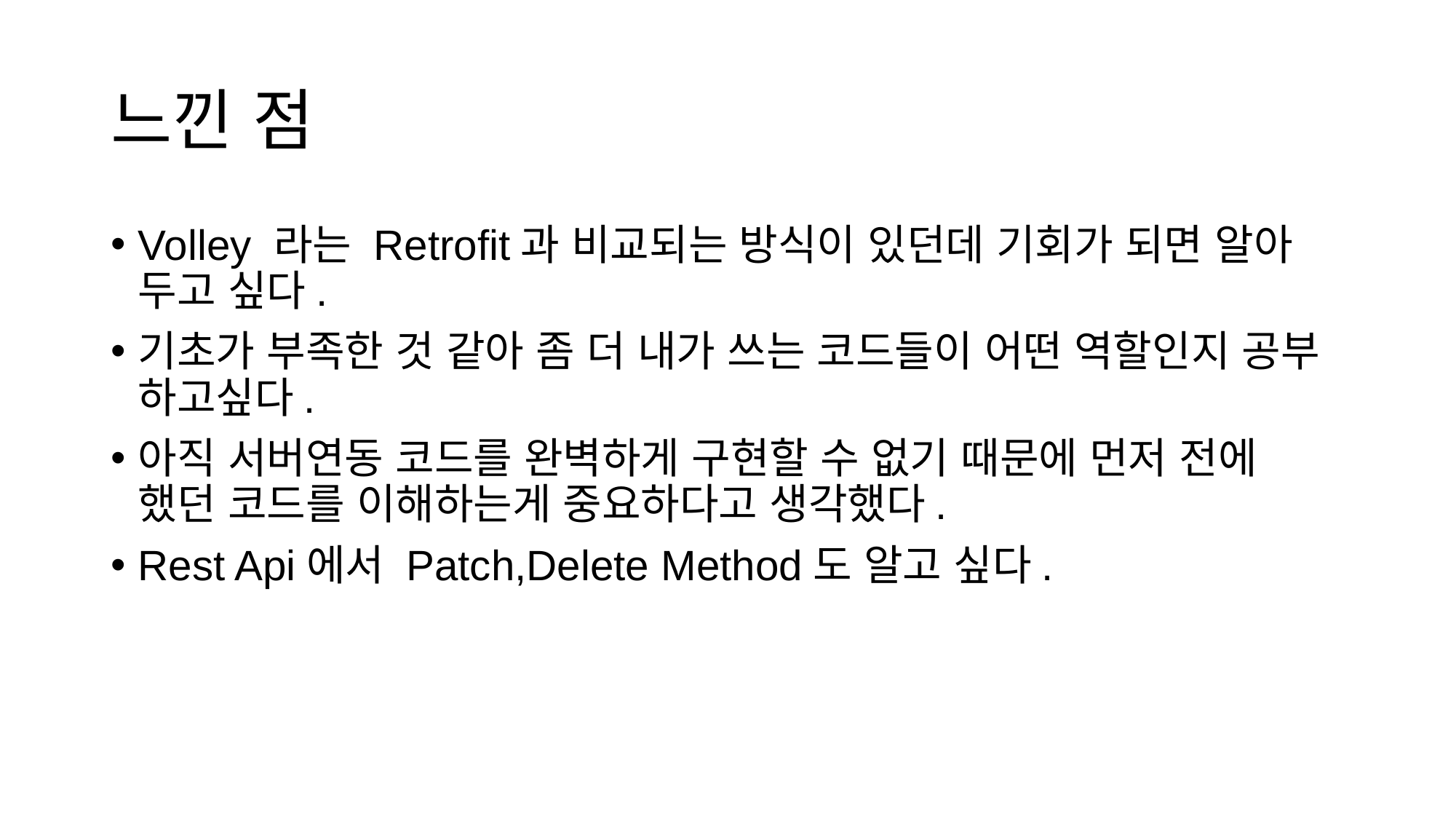

# 느낀 점
Volley 라는 Retrofit과 비교되는 방식이 있던데 기회가 되면 알아 두고 싶다.
기초가 부족한 것 같아 좀 더 내가 쓰는 코드들이 어떤 역할인지 공부 하고싶다.
아직 서버연동 코드를 완벽하게 구현할 수 없기 때문에 먼저 전에 했던 코드를 이해하는게 중요하다고 생각했다.
Rest Api에서 Patch,Delete Method도 알고 싶다.